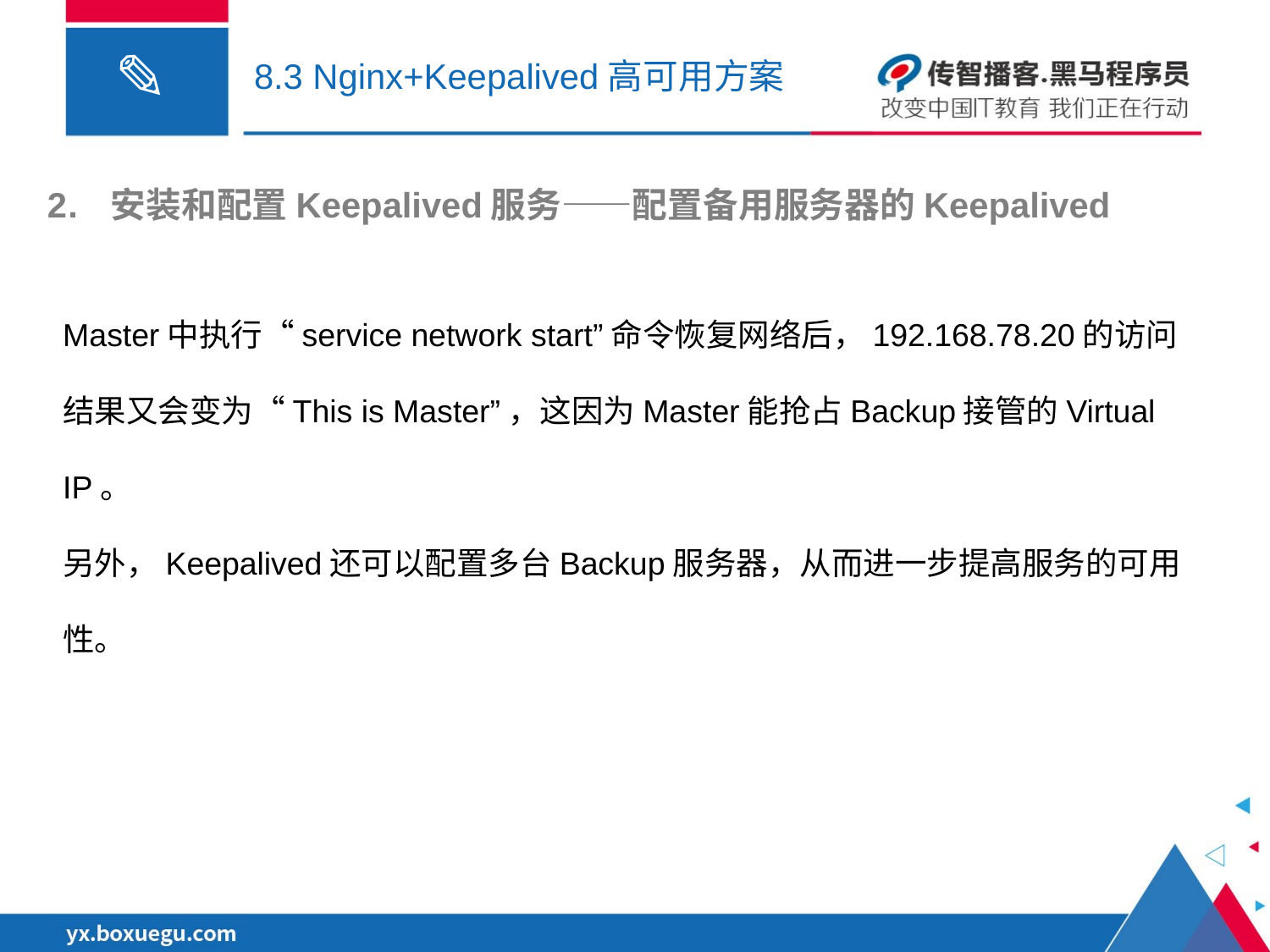

# 8.3 Nginx+Keepalived高可用方案
安装和配置Keepalived服务——配置备用服务器的Keepalived
Master中执行“service network start”命令恢复网络后，192.168.78.20的访问结果又会变为“This is Master”，这因为Master能抢占Backup接管的Virtual IP。
另外，Keepalived还可以配置多台Backup服务器，从而进一步提高服务的可用性。